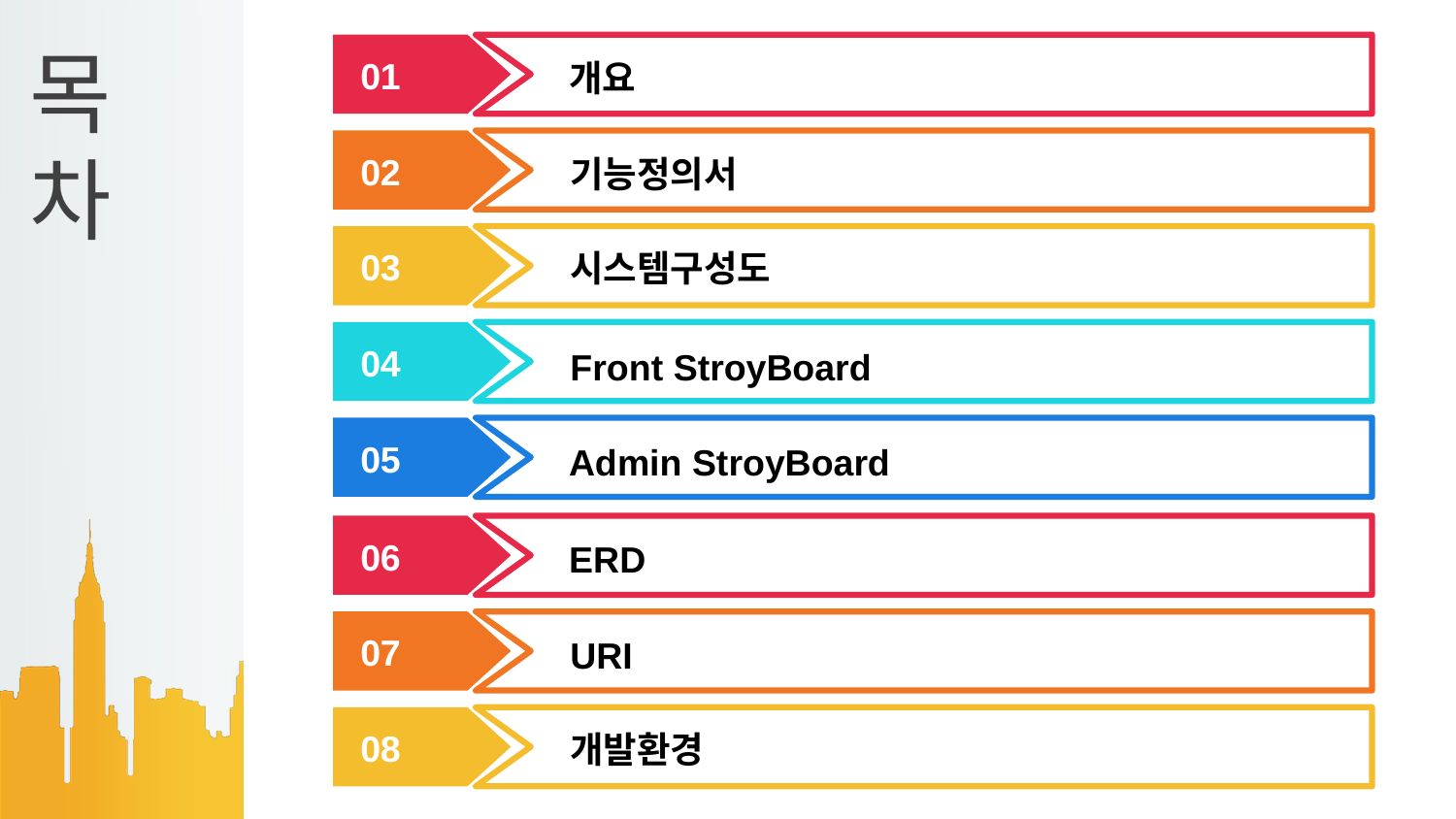

개요
01

기능정의서
02

시스템구성도
03

Front StroyBoard
04

Admin StroyBoard
05

ERD
06

URI
07

개발환경
08
09
# 목차